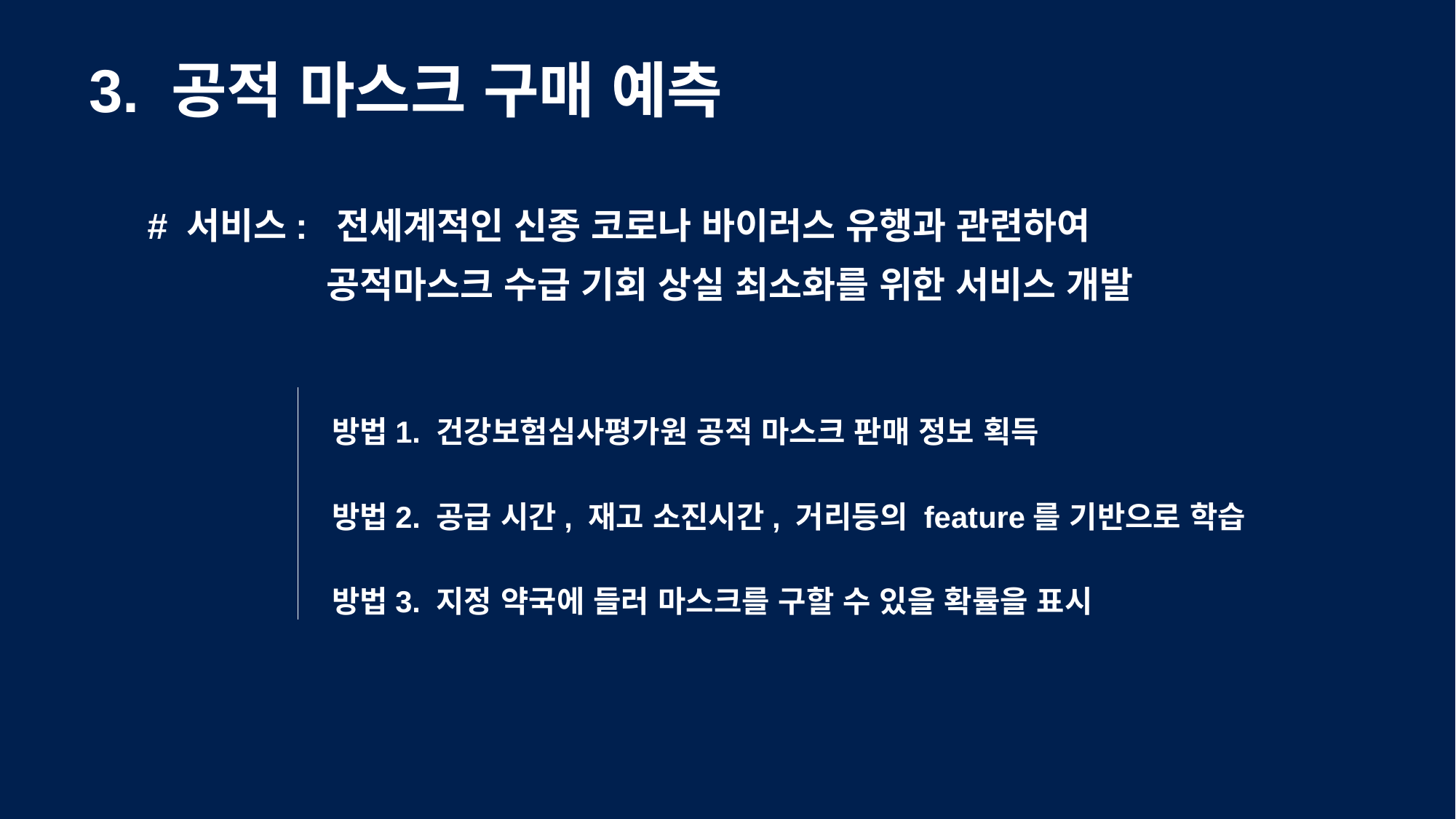

3. 공적 마스크 구매 예측
# 서비스:  전세계적인 신종 코로나 바이러스 유행과 관련하여
	      공적마스크 수급 기회 상실 최소화를 위한 서비스 개발

	        방법1. 건강보험심사평가원 공적 마스크 판매 정보 획득
	        방법2. 공급 시간, 재고 소진시간, 거리등의 feature를 기반으로 학습
	        방법3. 지정 약국에 들러 마스크를 구할 수 있을 확률을 표시